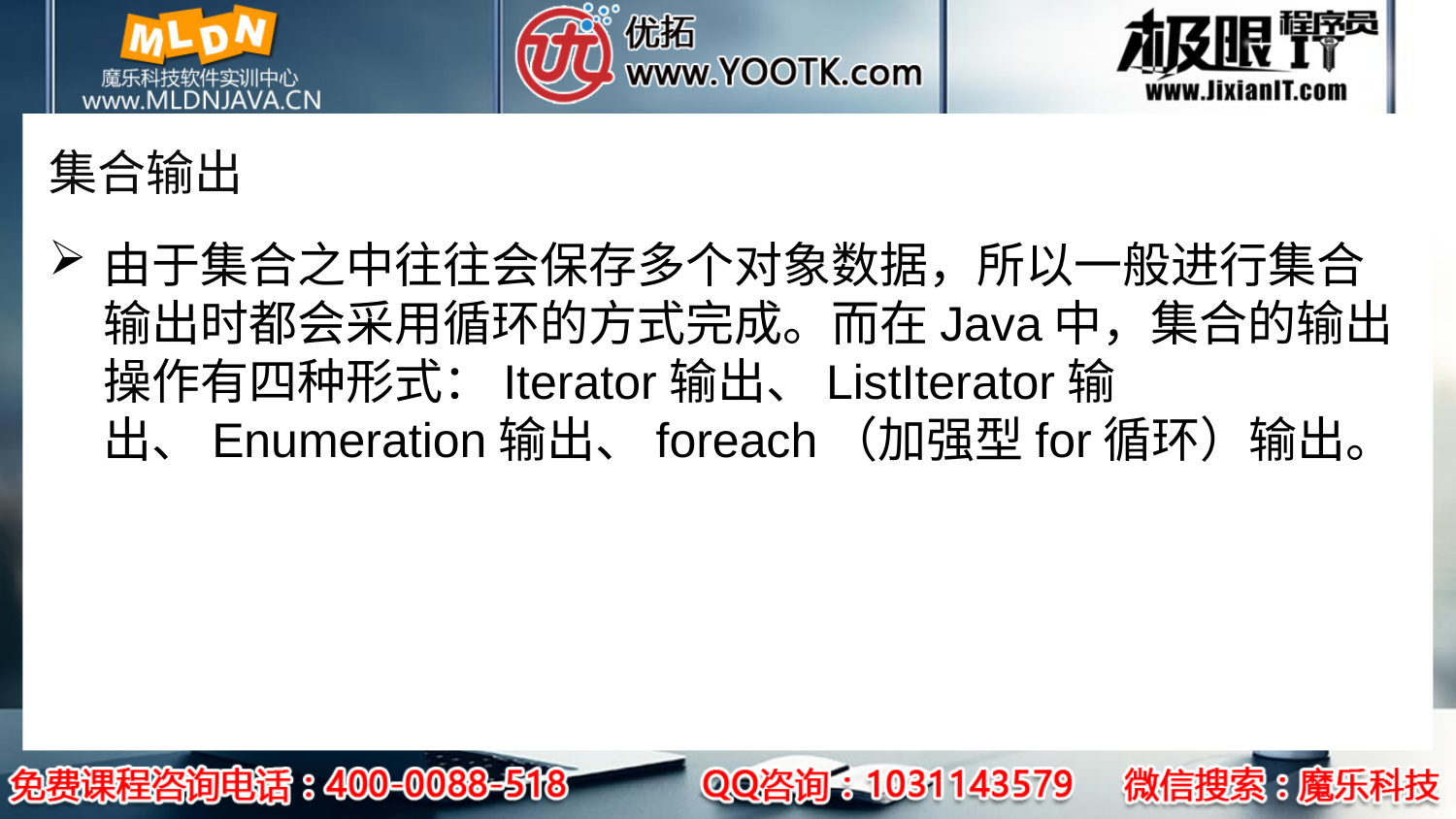

# 集合输出
由于集合之中往往会保存多个对象数据，所以一般进行集合输出时都会采用循环的方式完成。而在Java中，集合的输出操作有四种形式：Iterator输出、ListIterator输出、Enumeration输出、foreach（加强型for循环）输出。